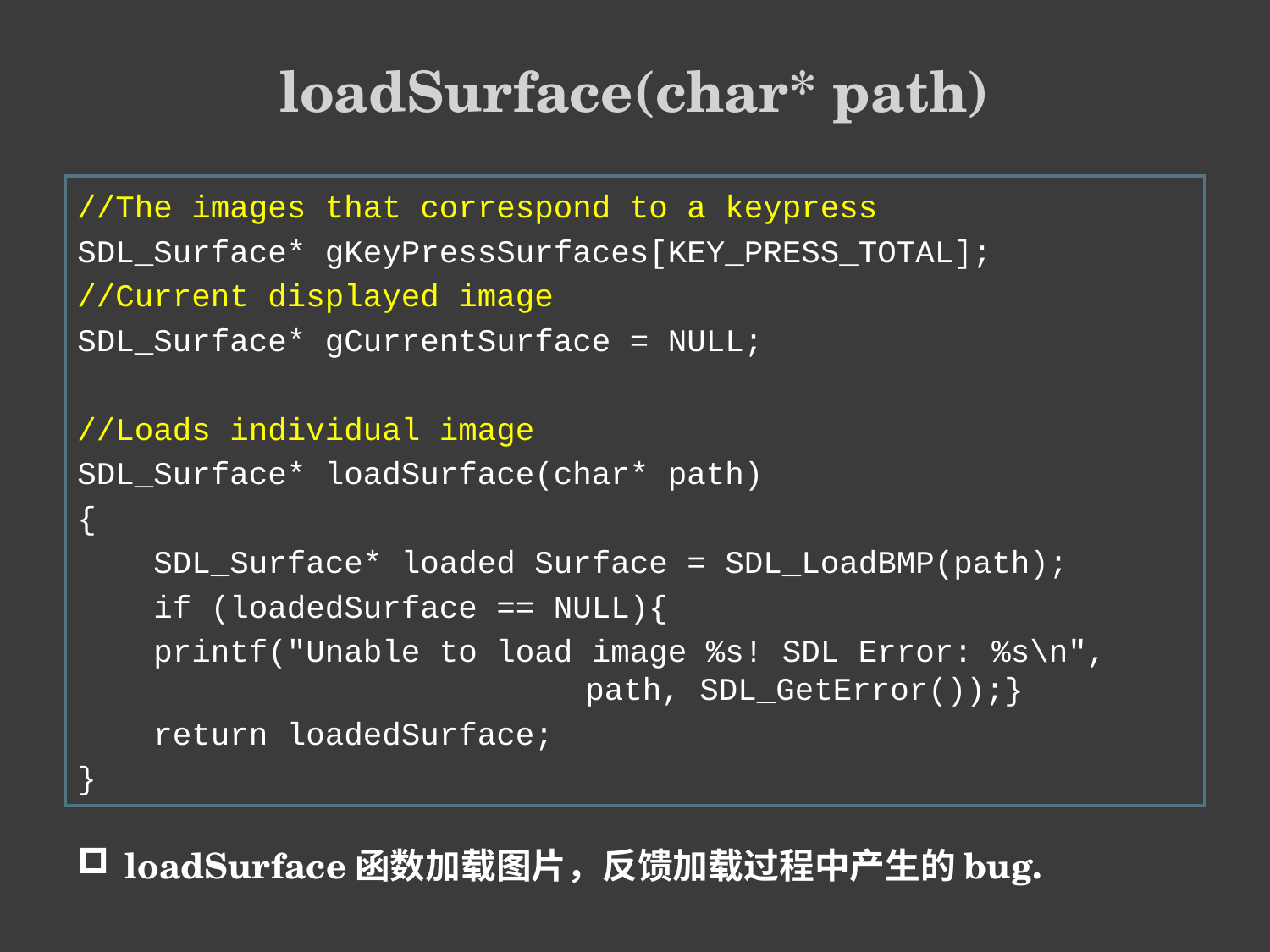

loadSurface(char* path)
//The images that correspond to a keypress
SDL_Surface* gKeyPressSurfaces[KEY_PRESS_TOTAL];
//Current displayed image
SDL_Surface* gCurrentSurface = NULL;

//Loads individual image
SDL_Surface* loadSurface(char* path)
{
    SDL_Surface* loaded Surface = SDL_LoadBMP(path);
    if (loadedSurface == NULL){
    printf("Unable to load image %s! SDL Error: %s\n", 				path, SDL_GetError());}
    return loadedSurface;
}

loadSurface函数加载图片，反馈加载过程中产生的bug.